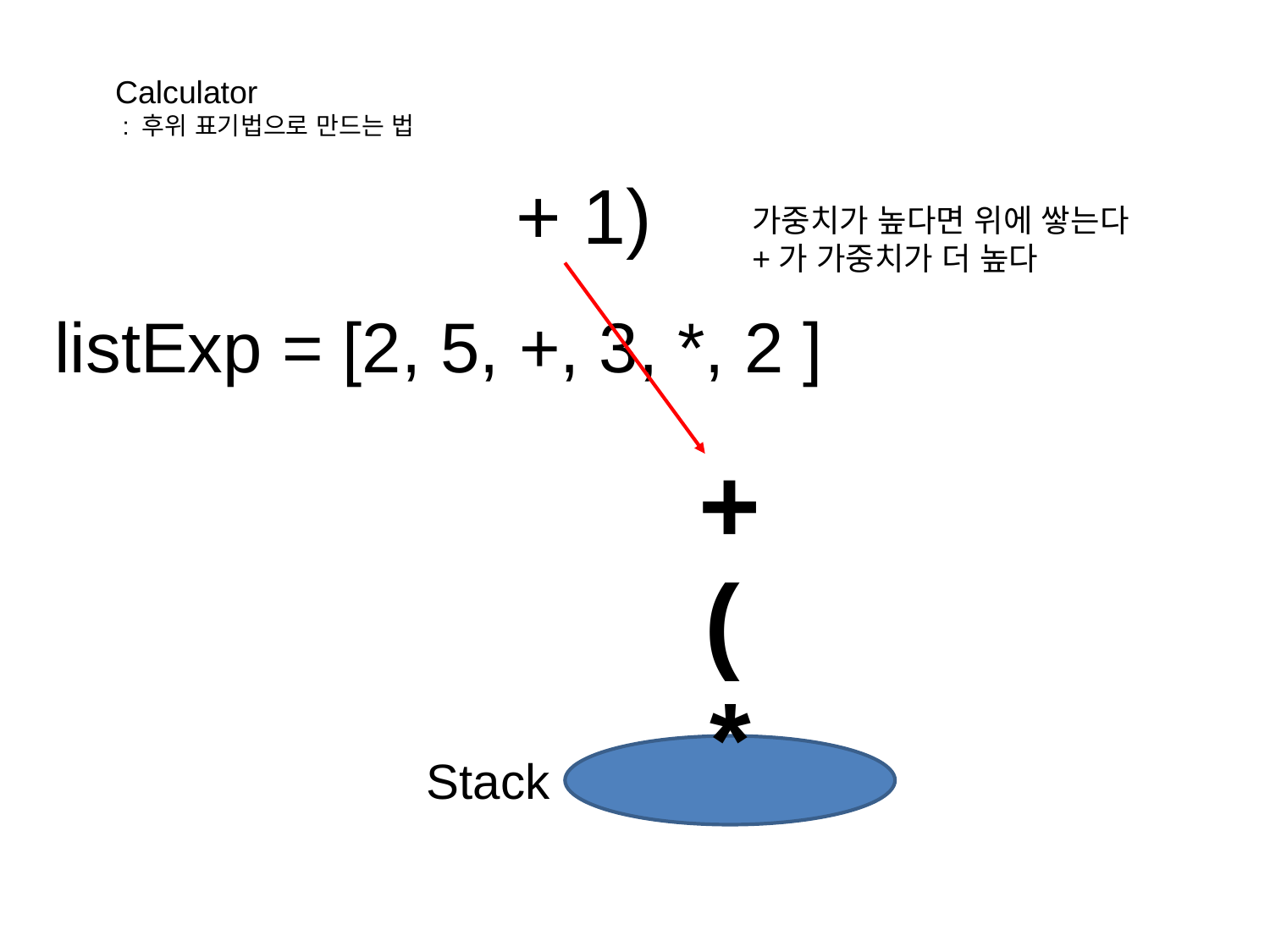

Calculator
 : 후위 표기법으로 만드는 법
      + 1)
가중치가 높다면 위에 쌓는다
+가 가중치가 더 높다
listExp = [2, 5, +, 3, *, 2 ]
+
(
*

Stack